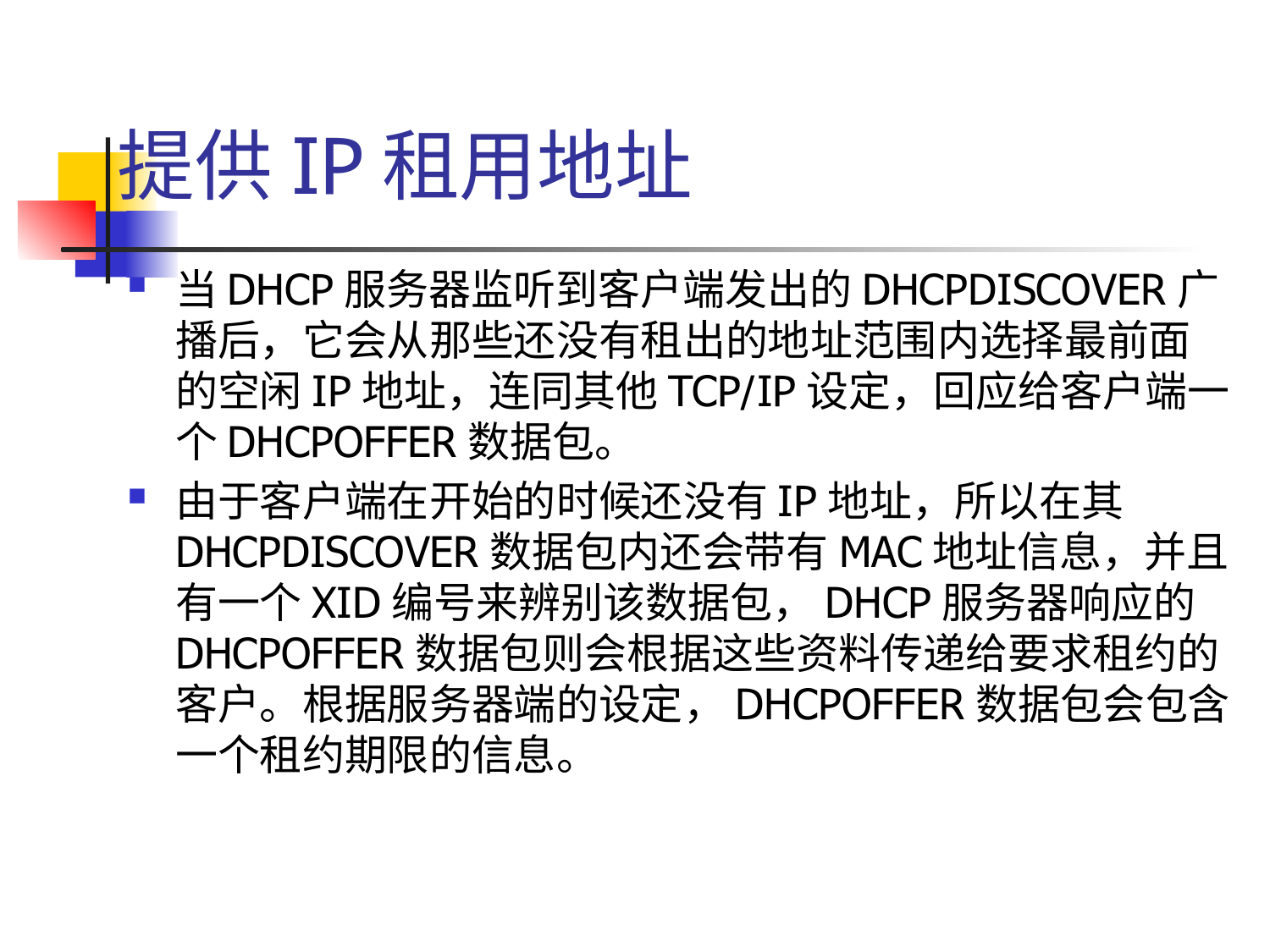

# 提供IP租用地址
当DHCP服务器监听到客户端发出的DHCPDISCOVER广播后，它会从那些还没有租出的地址范围内选择最前面的空闲IP地址，连同其他TCP/IP设定，回应给客户端一个DHCPOFFER数据包。
由于客户端在开始的时候还没有IP地址，所以在其DHCPDISCOVER数据包内还会带有MAC地址信息，并且有一个XID编号来辨别该数据包，DHCP服务器响应的DHCPOFFER数据包则会根据这些资料传递给要求租约的客户。根据服务器端的设定，DHCPOFFER数据包会包含一个租约期限的信息。